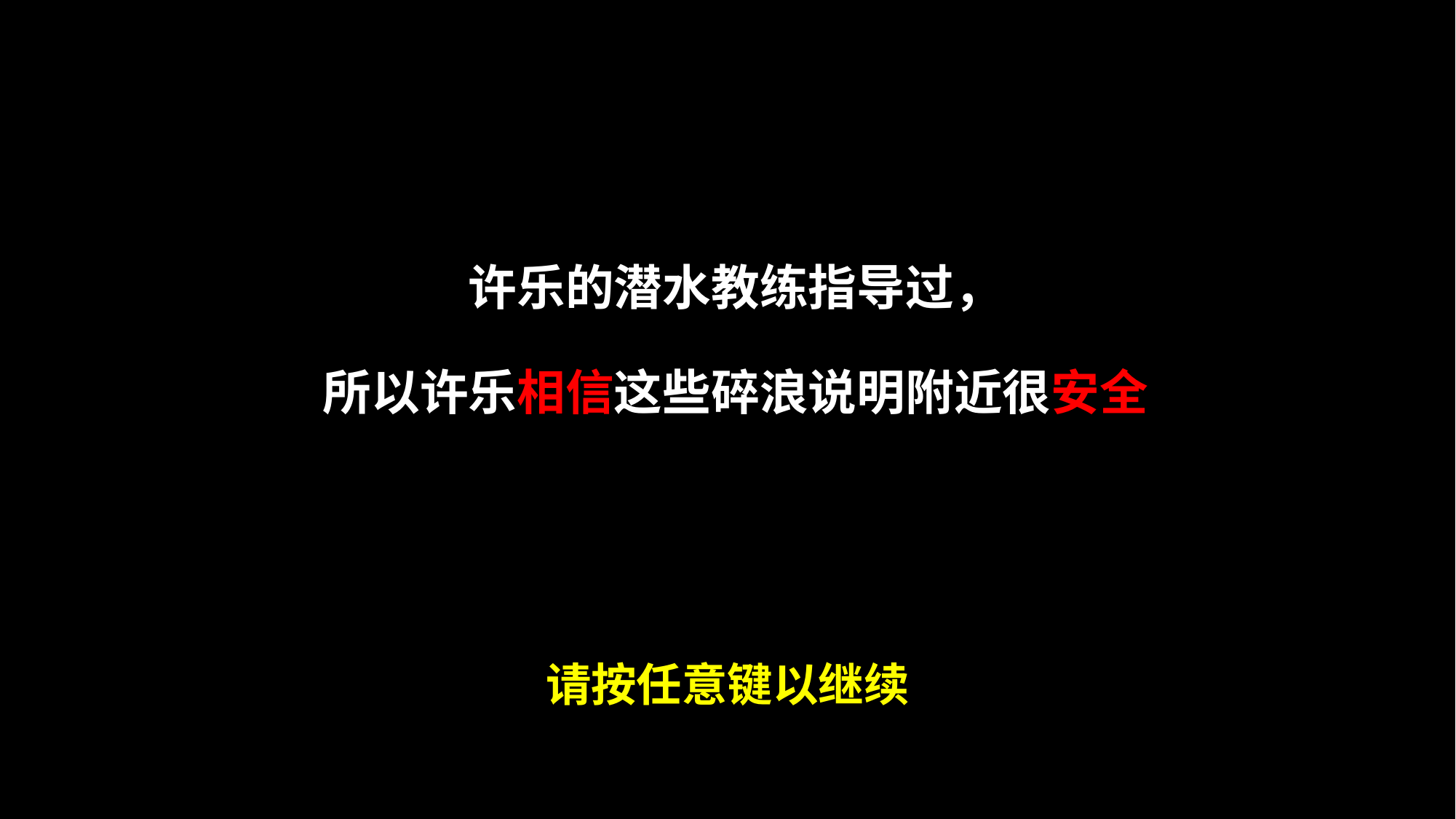

# 许乐的潜水教练指导过， 所以许乐相信这些碎浪说明附近很安全
请按任意键以继续